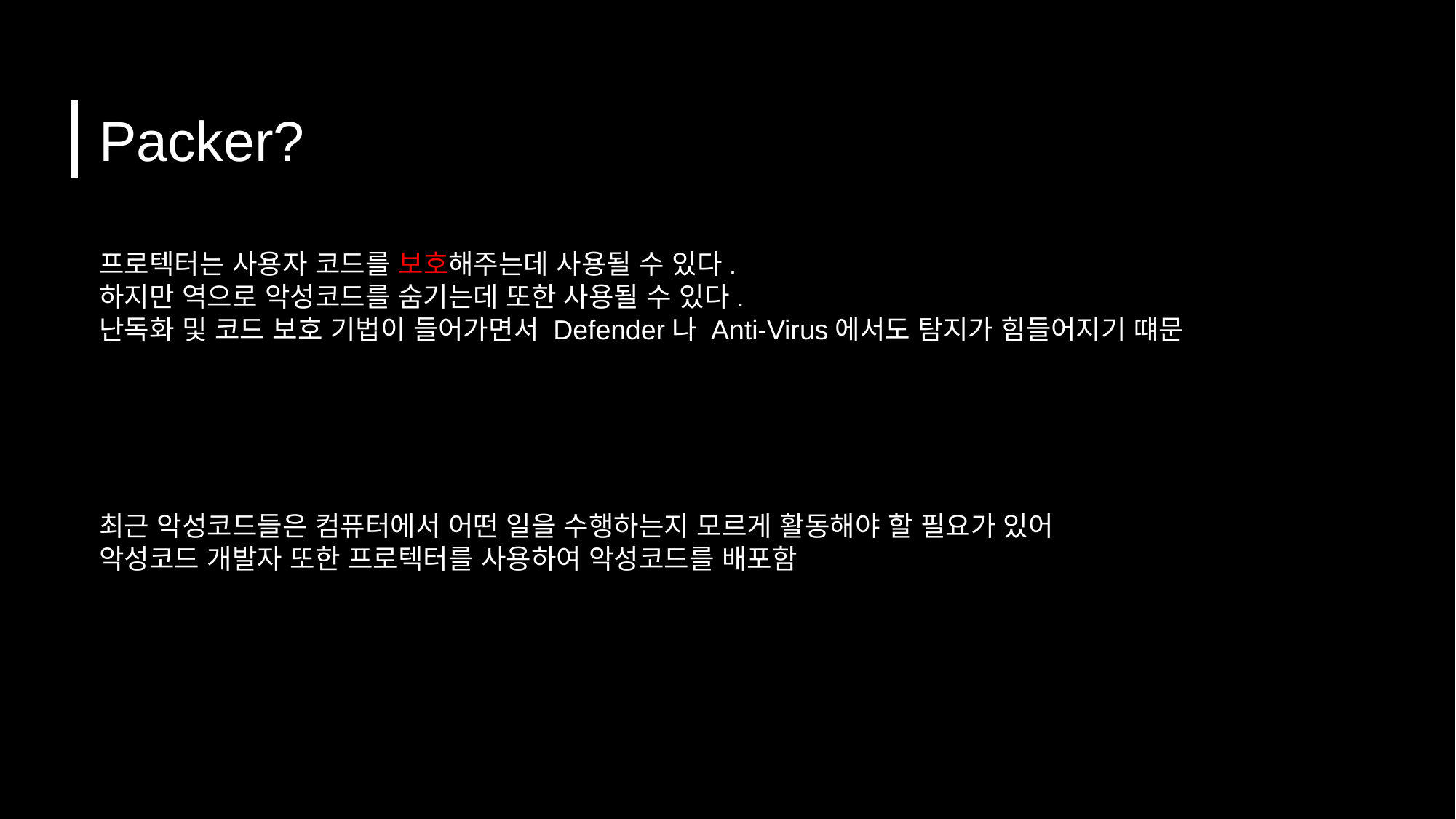

Packer?
프로텍터는 사용자 코드를 보호해주는데 사용될 수 있다.
하지만 역으로 악성코드를 숨기는데 또한 사용될 수 있다.
난독화 및 코드 보호 기법이 들어가면서 Defender나 Anti-Virus에서도 탐지가 힘들어지기 떄문

최근 악성코드들은 컴퓨터에서 어떤 일을 수행하는지 모르게 활동해야 할 필요가 있어
악성코드 개발자 또한 프로텍터를 사용하여 악성코드를 배포함